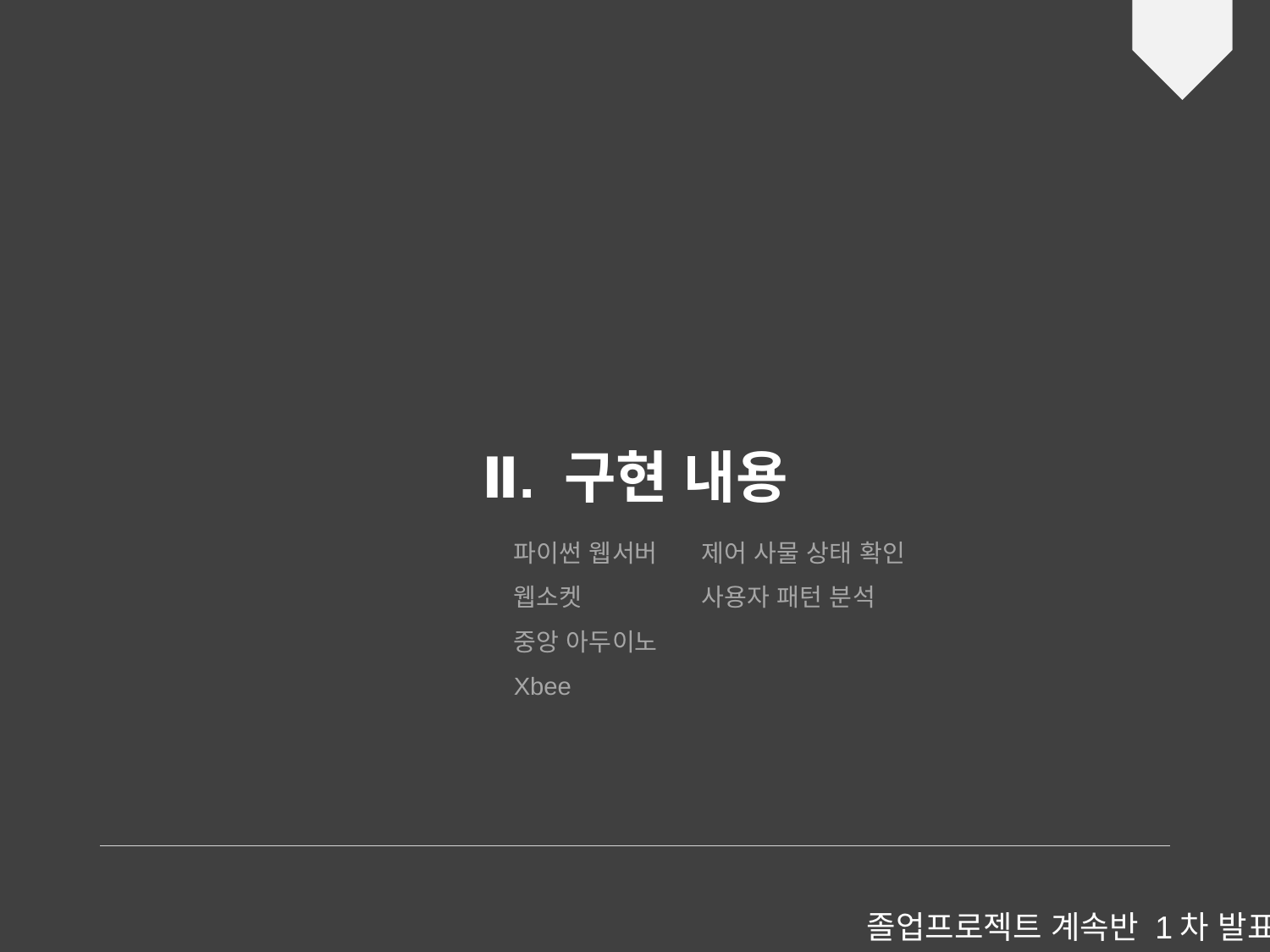

Ⅱ. 구현 내용
파이썬 웹서버
웹소켓
중앙 아두이노
Xbee

제어 사물 상태 확인
사용자 패턴 분석

졸업프로젝트 계속반 1차 발표